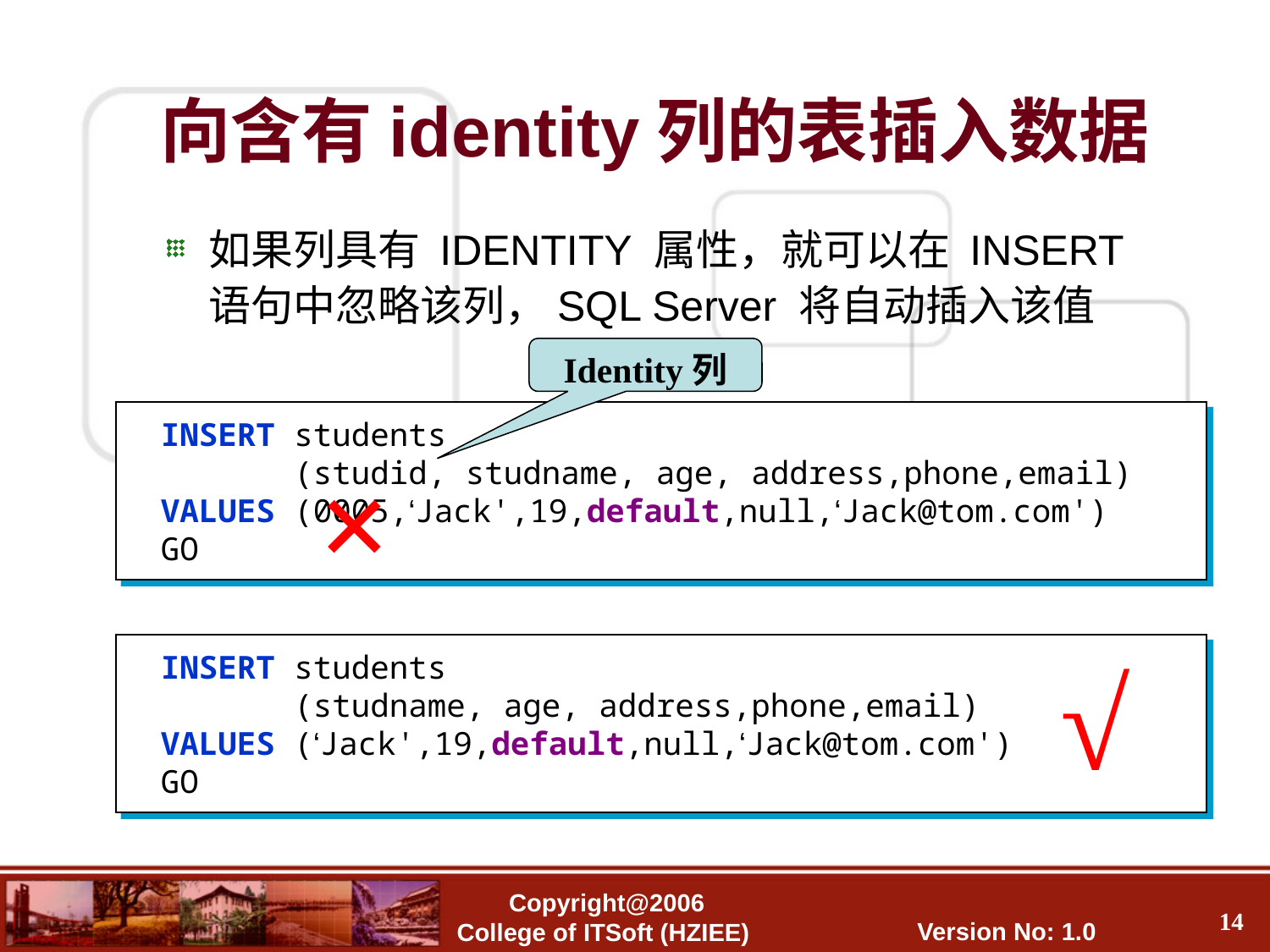

# 向含有identity列的表插入数据
如果列具有 IDENTITY 属性，就可以在 INSERT 语句中忽略该列，SQL Server 将自动插入该值
Identity列
INSERT students
       (studid, studname, age, address,phone,email)
VALUES (0005,‘Jack',19,default,null,‘Jack@tom.com')
GO
×
INSERT students
       (studname, age, address,phone,email)
VALUES (‘Jack',19,default,null,‘Jack@tom.com')
GO
√